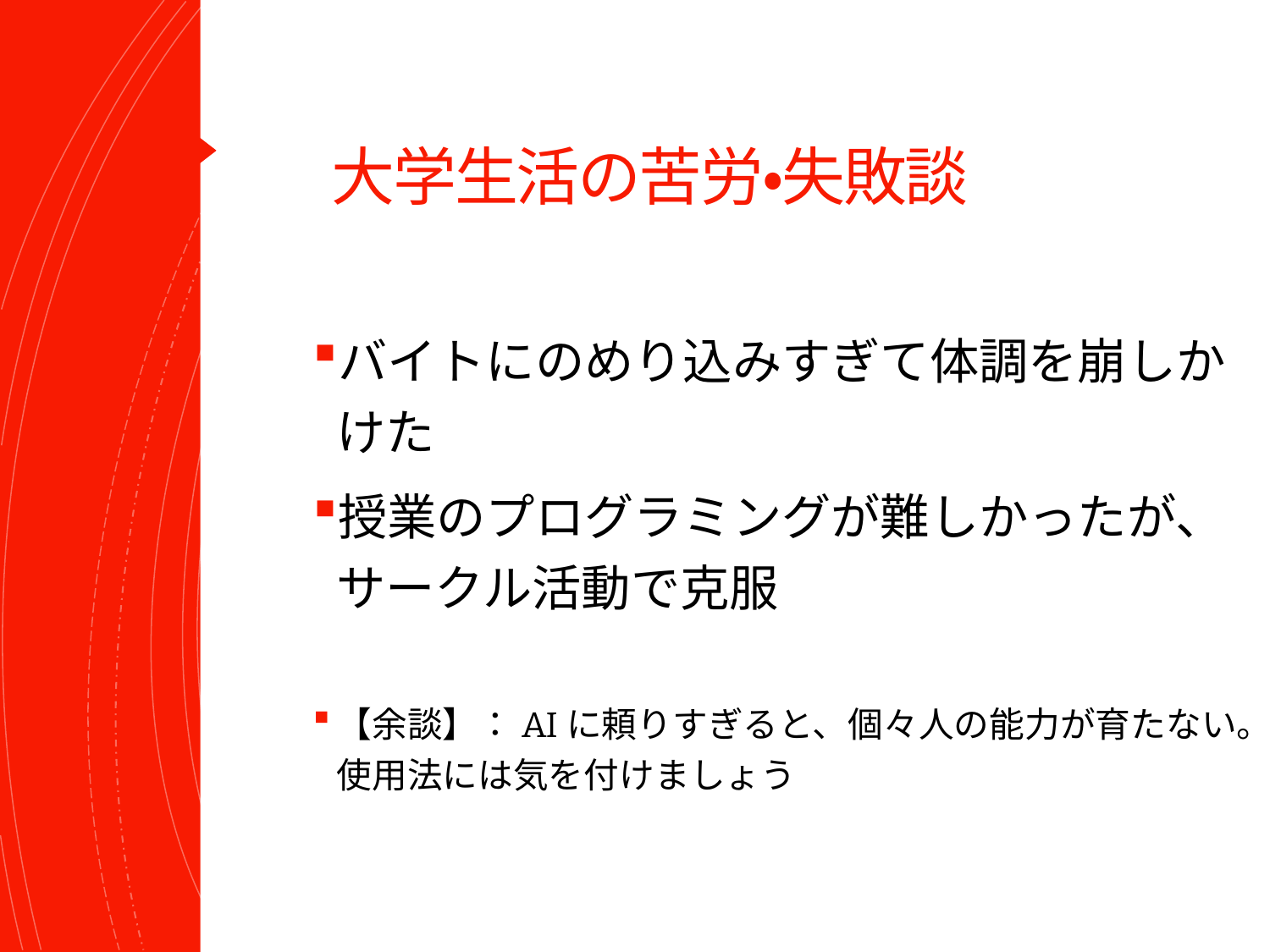

# 大学生活の苦労・失敗談

バイトにのめり込みすぎて体調を崩しかけた
授業のプログラミングが難しかったが、
サークル活動で克服

【余談】：AIに頼りすぎると、個々人の能力が育たない。使用法には気を付けましょう